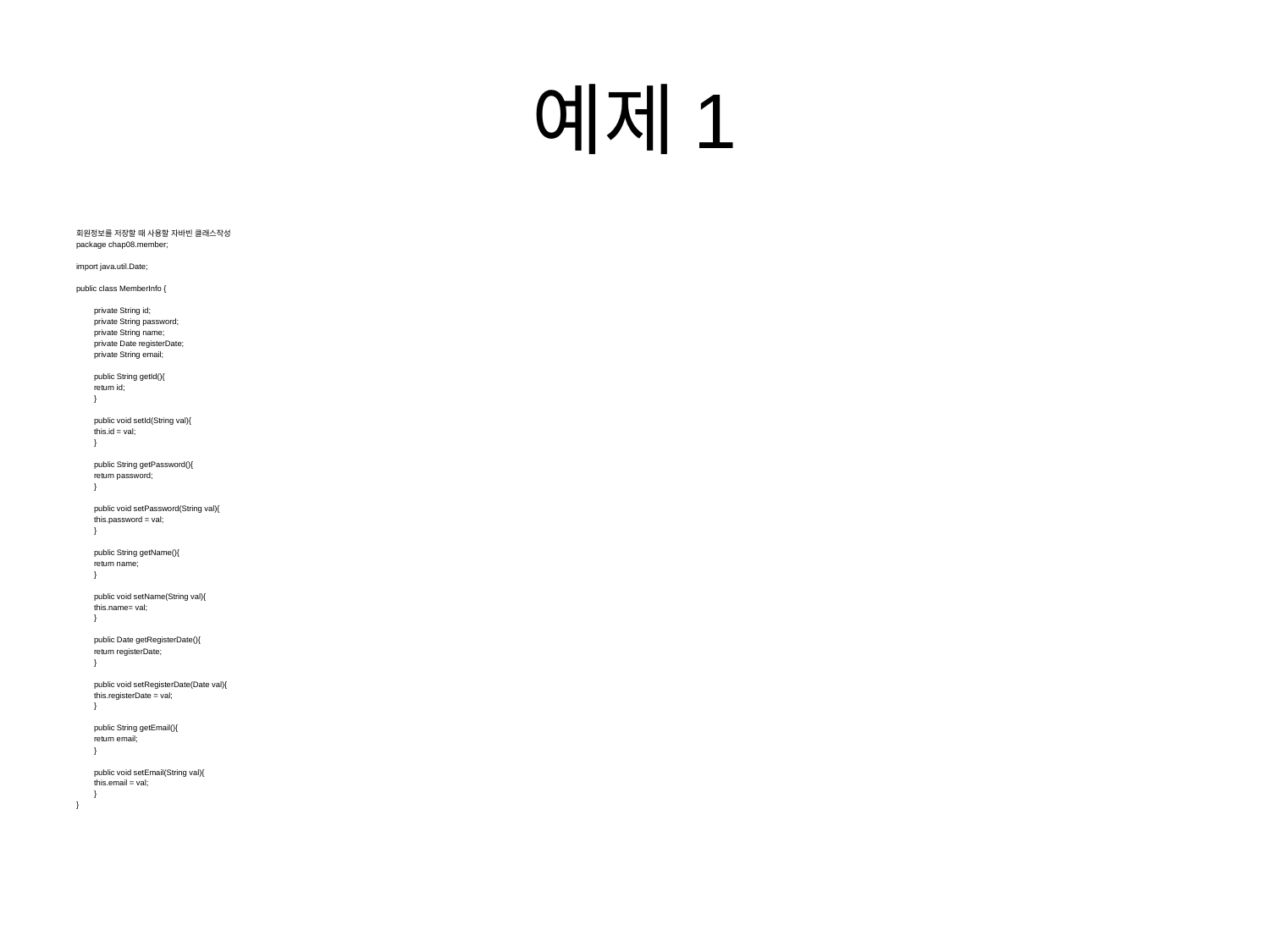

# 예제1
회원정보를 저장할 때 사용할 자바빈 클래스작성
package chap08.member;

import java.util.Date;

public class MemberInfo {

	private String id;
	private String password;
	private String name;
	private Date registerDate;
	private String email;

	public String getId(){
		return id;
	}

	public void setId(String val){
		this.id = val;
	}

	public String getPassword(){
		return password;
	}

	public void setPassword(String val){
		this.password = val;
	}

	public String getName(){
		return name;
	}

	public void setName(String val){
		this.name= val;
	}

	public Date getRegisterDate(){
		return registerDate;
	}

	public void setRegisterDate(Date val){
		this.registerDate = val;
	}

	public String getEmail(){
		return email;
	}

	public void setEmail(String val){
		this.email = val;
	}
}